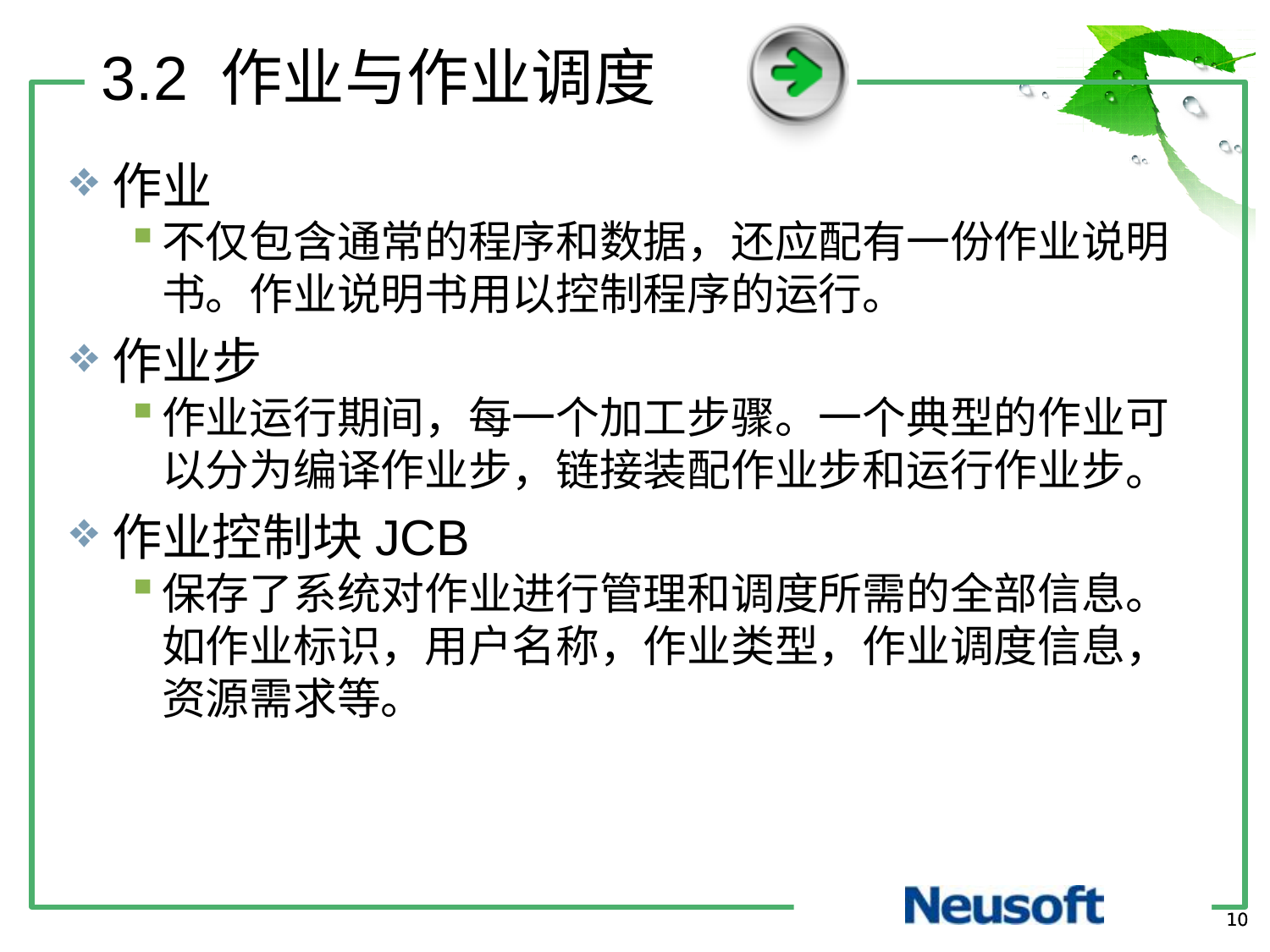

3.2 作业与作业调度
作业
不仅包含通常的程序和数据，还应配有一份作业说明书。作业说明书用以控制程序的运行。
作业步
作业运行期间，每一个加工步骤。一个典型的作业可以分为编译作业步，链接装配作业步和运行作业步。
作业控制块JCB
保存了系统对作业进行管理和调度所需的全部信息。如作业标识，用户名称，作业类型，作业调度信息，资源需求等。
10
10